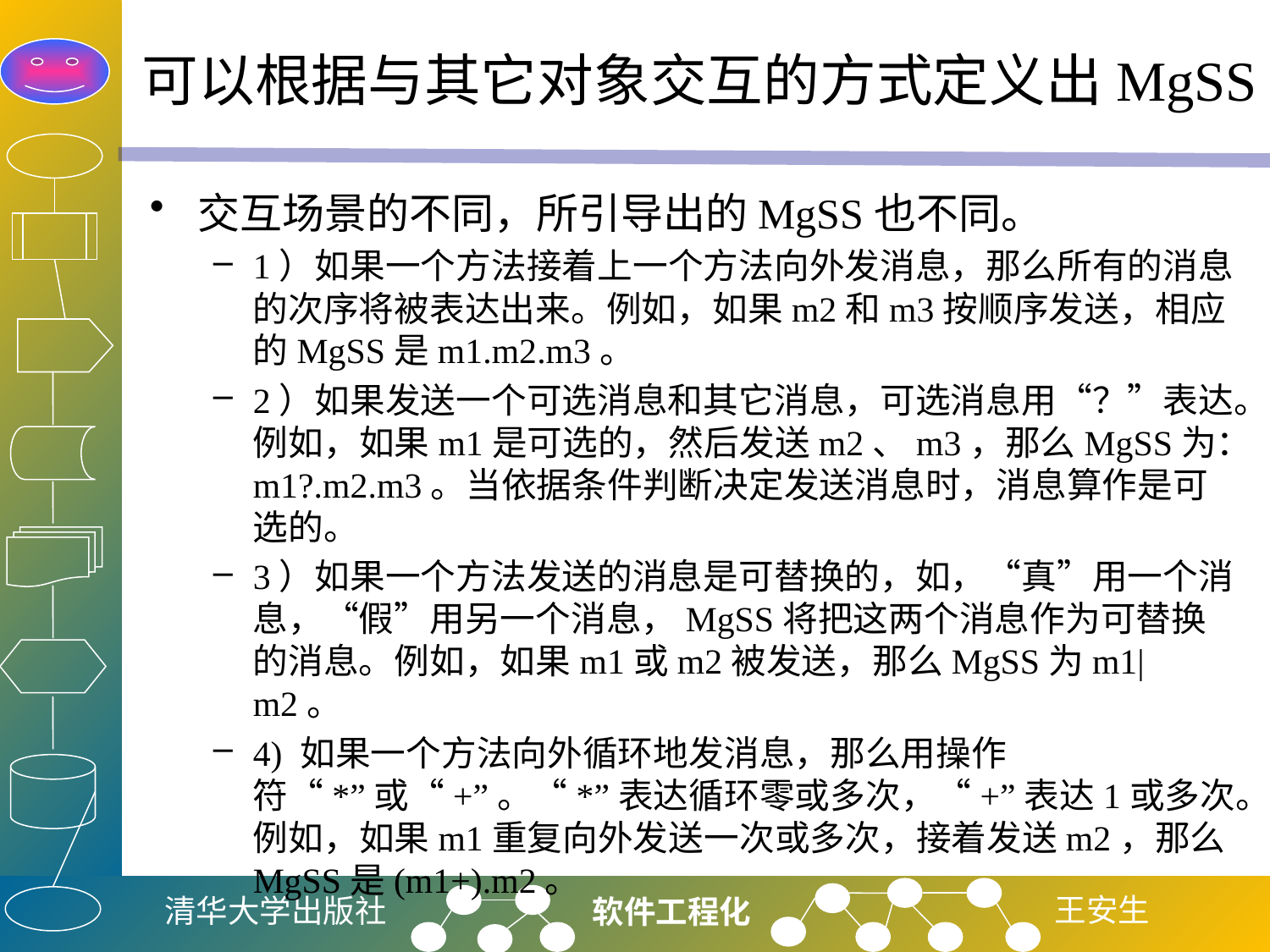

# 可以根据与其它对象交互的方式定义出MgSS
交互场景的不同，所引导出的MgSS也不同。
1）如果一个方法接着上一个方法向外发消息，那么所有的消息的次序将被表达出来。例如，如果m2和m3按顺序发送，相应的MgSS是m1.m2.m3。
2）如果发送一个可选消息和其它消息，可选消息用“？”表达。例如，如果m1是可选的，然后发送m2、m3，那么MgSS为：m1?.m2.m3。当依据条件判断决定发送消息时，消息算作是可选的。
3）如果一个方法发送的消息是可替换的，如，“真”用一个消息，“假”用另一个消息，MgSS将把这两个消息作为可替换的消息。例如，如果m1或m2被发送，那么MgSS为m1| m2。
4) 如果一个方法向外循环地发消息，那么用操作符“*”或“+”。“*”表达循环零或多次，“+”表达1或多次。例如，如果m1重复向外发送一次或多次，接着发送m2，那么MgSS是(m1+).m2。